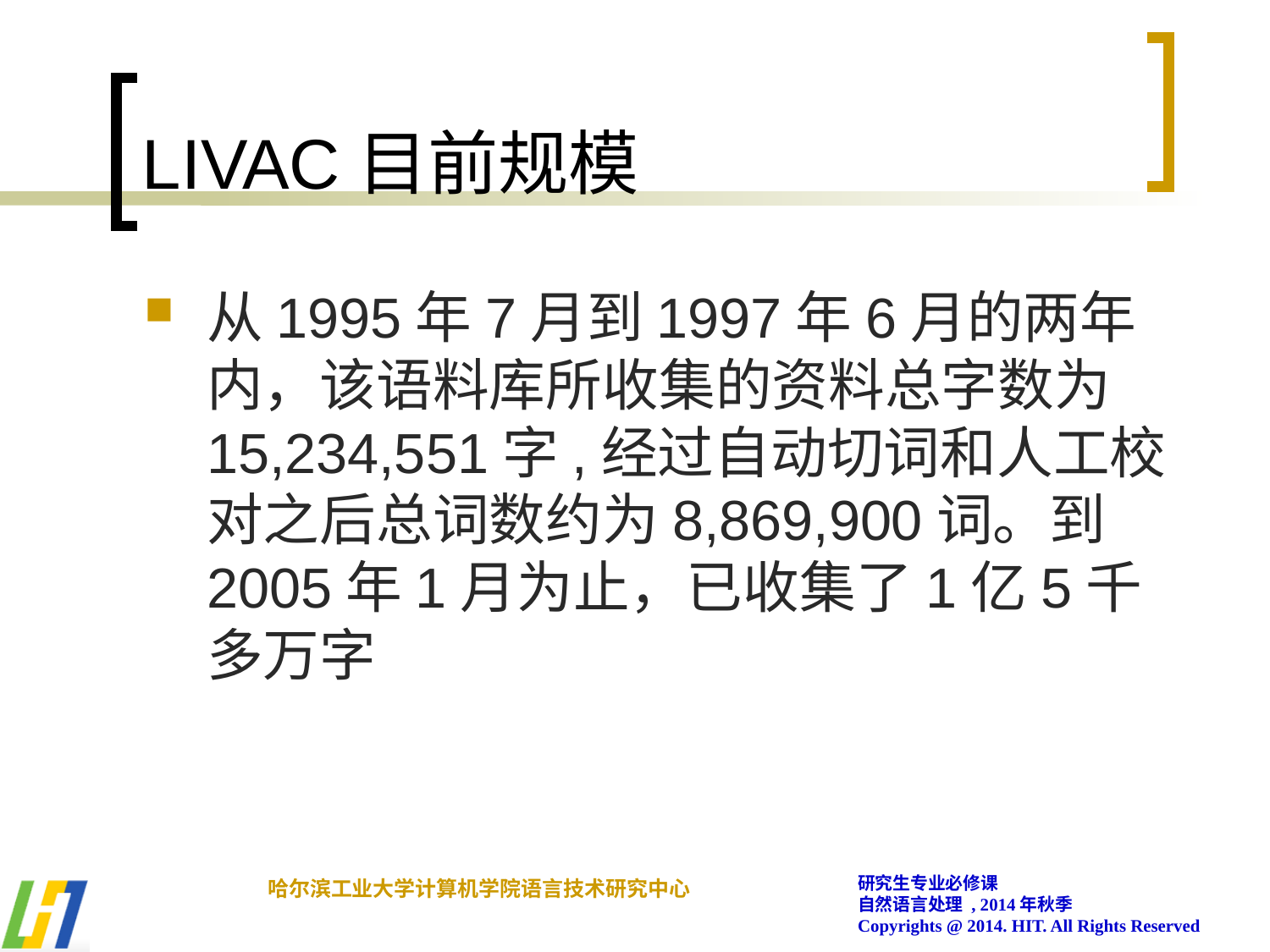

# LIVAC目前规模
从1995年7月到1997年6月的两年内，该语料库所收集的资料总字数为15,234,551字,经过自动切词和人工校对之后总词数约为8,869,900词。到2005年1月为止，已收集了1亿5千多万字

研究生专业必修课
自然语言处理 , 2014年秋季
Copyrights @ 2014. HIT. All Rights Reserved
哈尔滨工业大学计算机学院语言技术研究中心